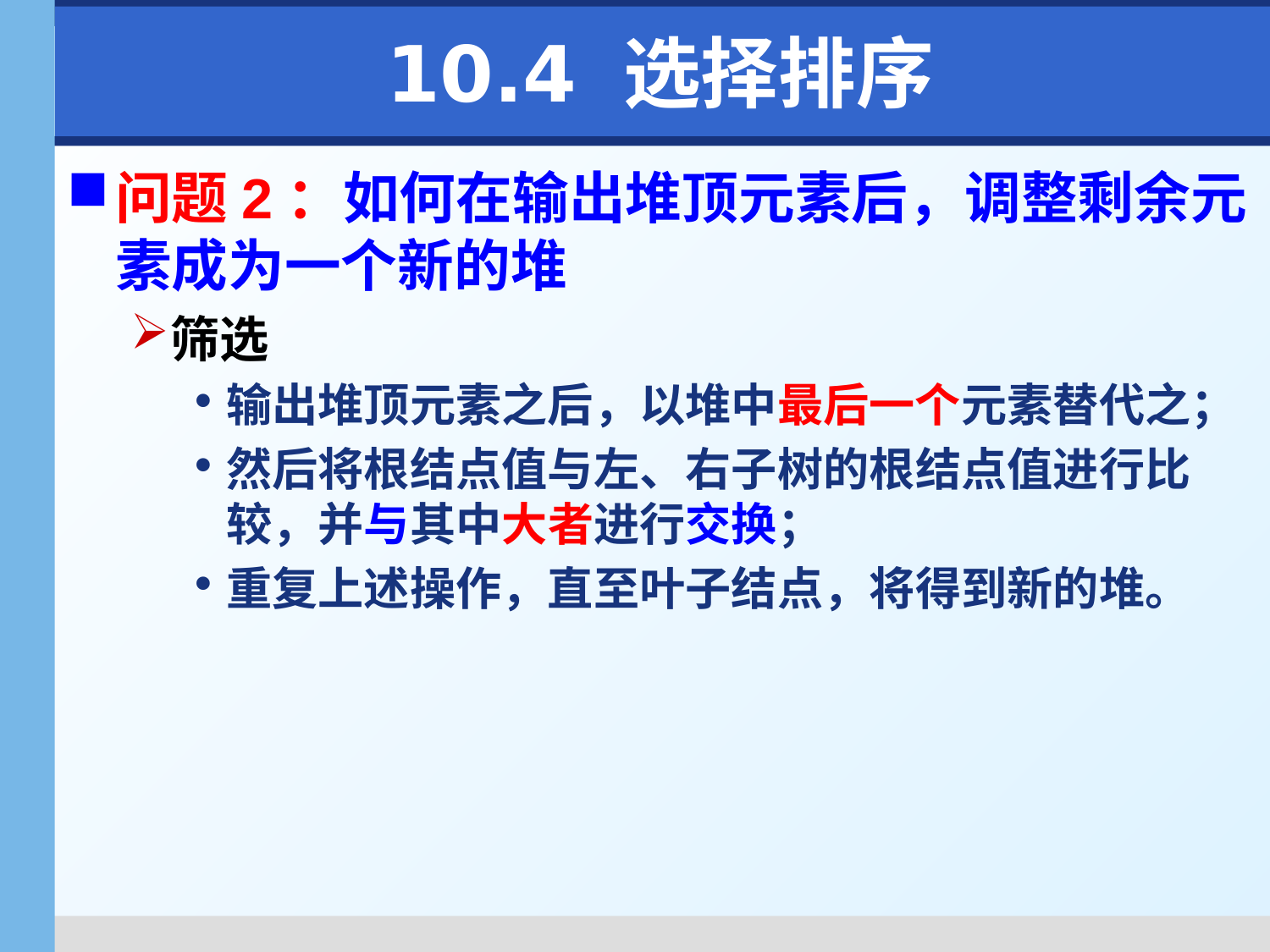

# 10.4 选择排序
问题2：如何在输出堆顶元素后，调整剩余元素成为一个新的堆
筛选
输出堆顶元素之后，以堆中最后一个元素替代之；
然后将根结点值与左、右子树的根结点值进行比较，并与其中大者进行交换；
重复上述操作，直至叶子结点，将得到新的堆。